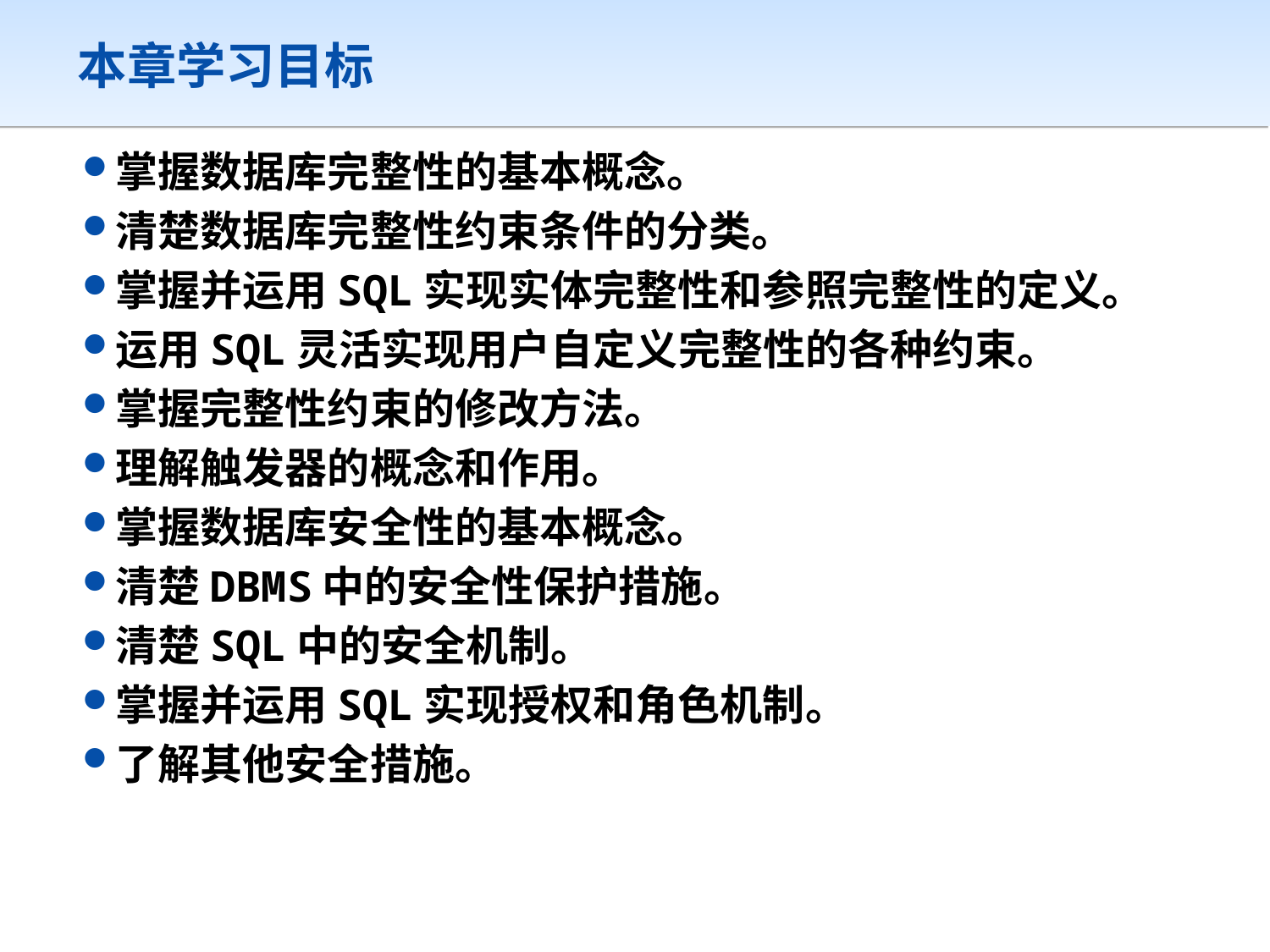

# 本章学习目标
掌握数据库完整性的基本概念。
清楚数据库完整性约束条件的分类。
掌握并运用SQL实现实体完整性和参照完整性的定义。
运用SQL灵活实现用户自定义完整性的各种约束。
掌握完整性约束的修改方法。
理解触发器的概念和作用。
掌握数据库安全性的基本概念。
清楚DBMS中的安全性保护措施。
清楚SQL中的安全机制。
掌握并运用SQL实现授权和角色机制。
了解其他安全措施。